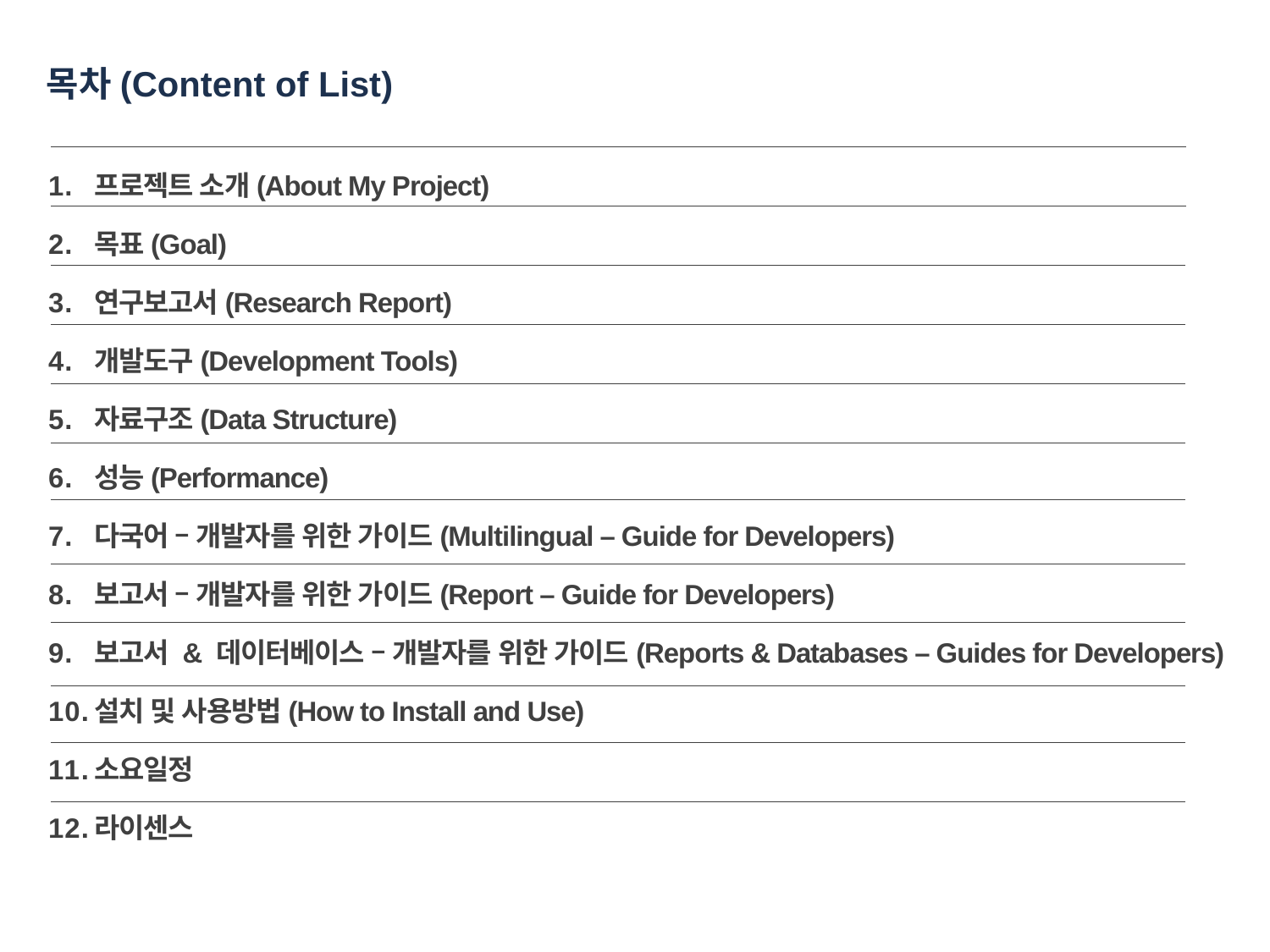

# 목차(Content of List)
프로젝트 소개(About My Project)
목표(Goal)
연구보고서(Research Report)
개발도구(Development Tools)
자료구조(Data Structure)
성능(Performance)
다국어 – 개발자를 위한 가이드(Multilingual – Guide for Developers)
보고서 – 개발자를 위한 가이드(Report – Guide for Developers)
보고서 & 데이터베이스 – 개발자를 위한 가이드(Reports & Databases – Guides for Developers)
설치 및 사용방법(How to Install and Use)
소요일정
라이센스